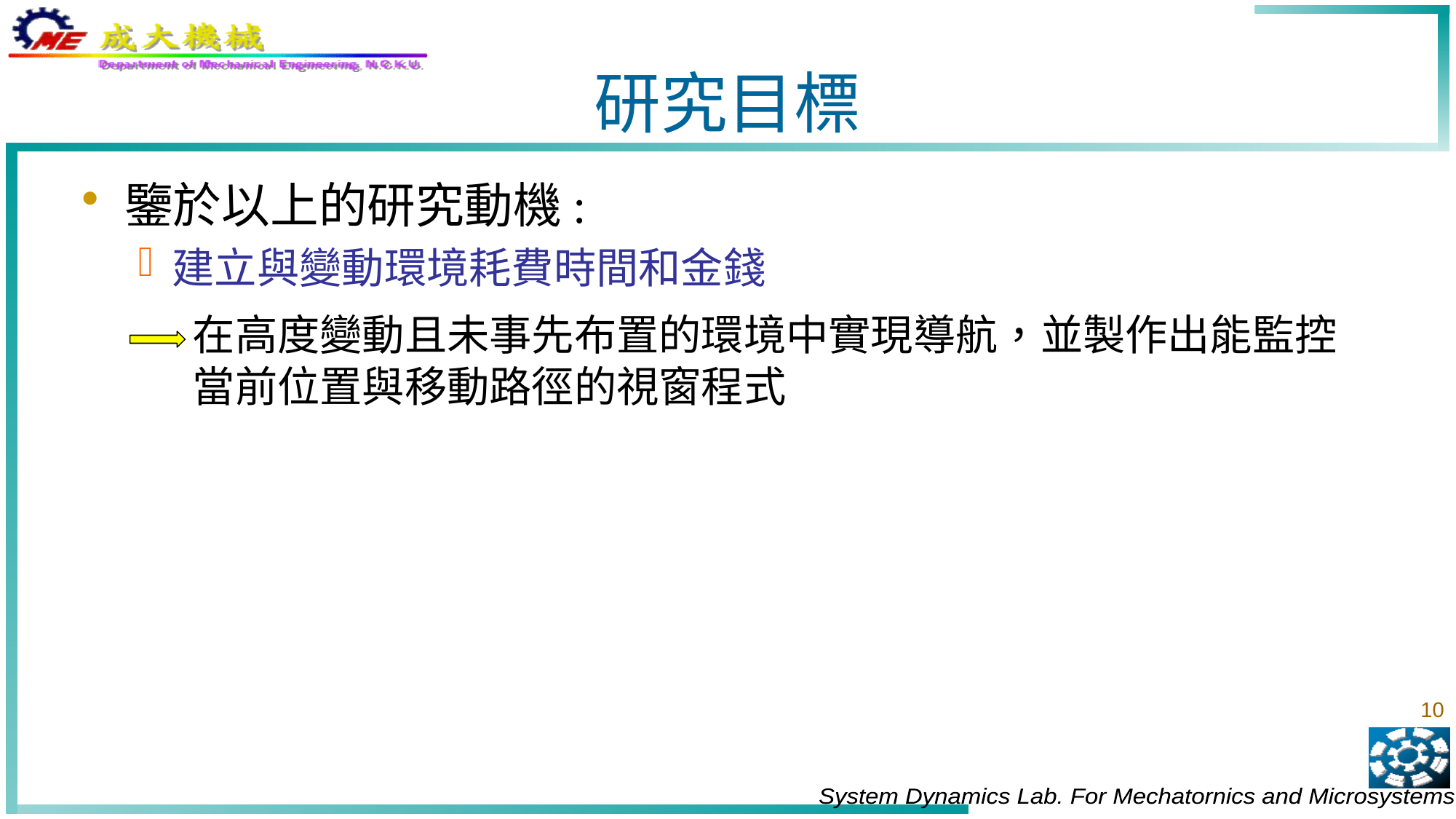

# 研究目標
鑒於以上的研究動機:
建立與變動環境耗費時間和金錢
	在高度變動且未事先布置的環境中實現導航，並製作出能監控	當前位置與移動路徑的視窗程式

10